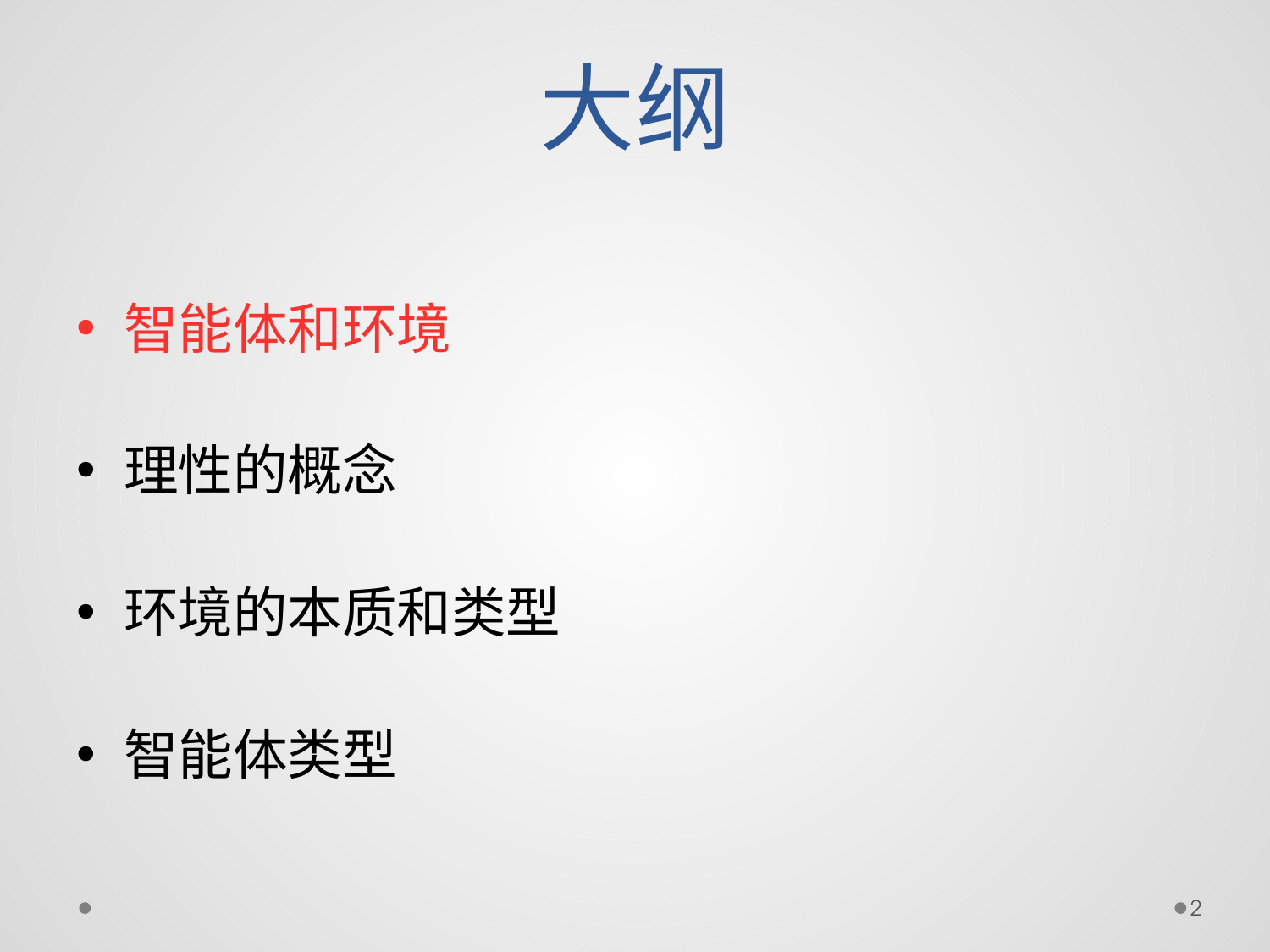

# 大纲
智能体和环境
理性的概念
环境的本质和类型
智能体类型
2